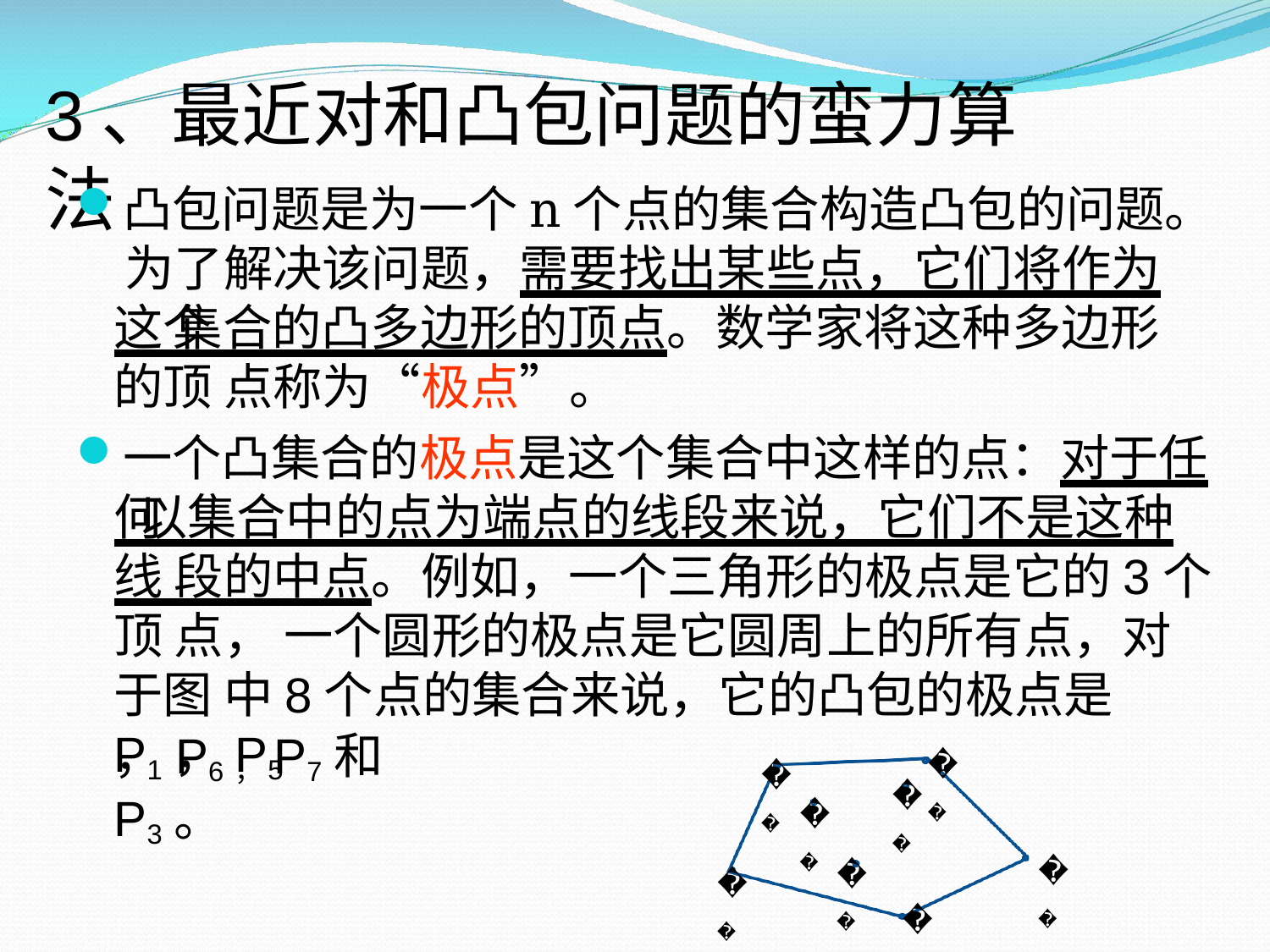

# 3、最近对和凸包问题的蛮力算法
凸包问题是为一个n个点的集合构造凸包的问题。 为了解决该问题，需要找出某些点，它们将作为这个 集合的凸多边形的顶点。数学家将这种多边形的顶 点称为“极点”。
一个凸集合的极点是这个集合中这样的点：对于任何 以集合中的点为端点的线段来说，它们不是这种线 段的中点。例如，一个三角形的极点是它的3个顶 点， 一个圆形的极点是它圆周上的所有点，对于图 中8个点的集合来说，它的凸包的极点是P1，P5
，P6，P7和P3。
��
��

��
��
��
��
��
��